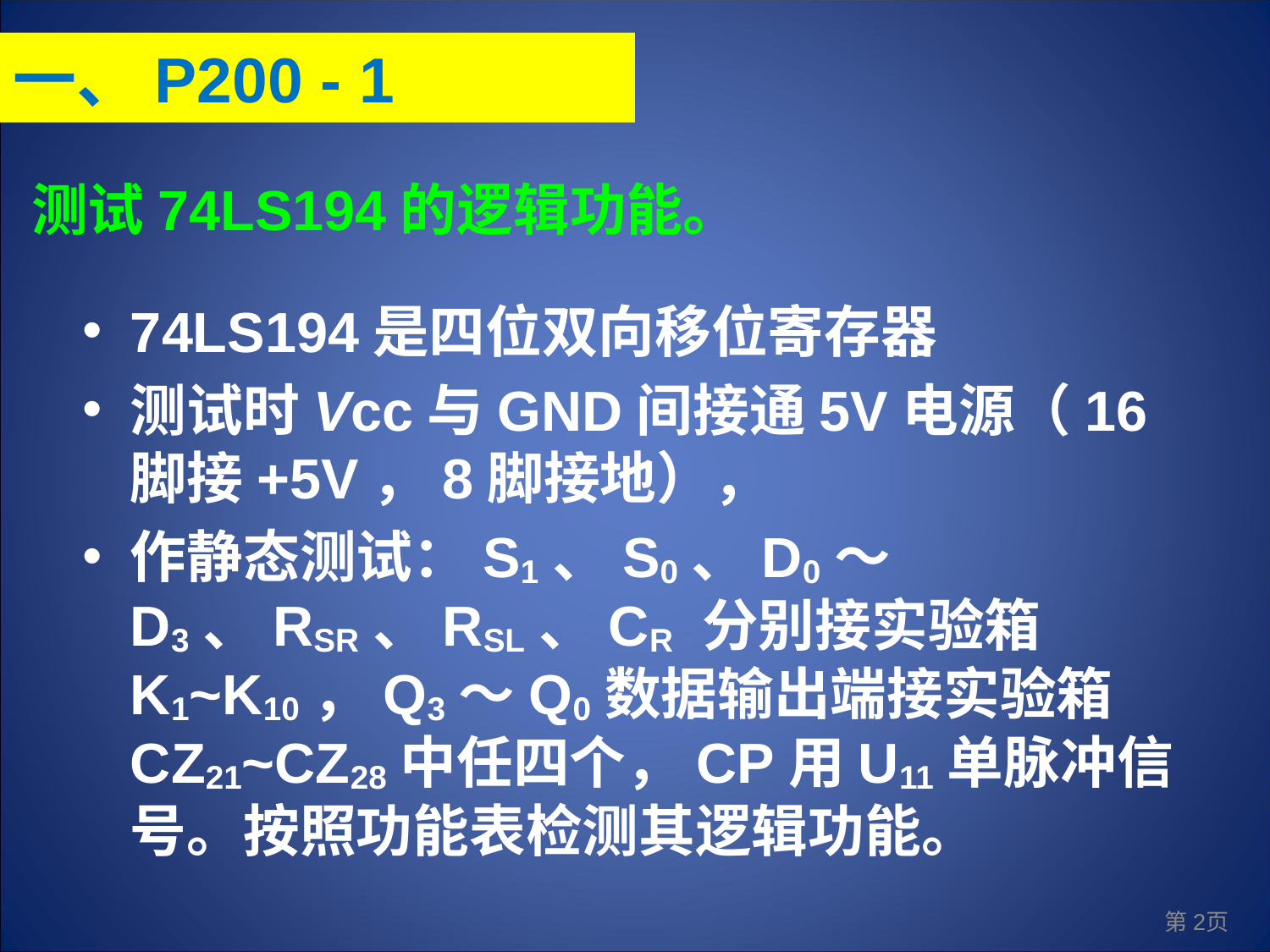

一、P200 - 1
测试74LS194的逻辑功能。
74LS194是四位双向移位寄存器
测试时Vcc与GND间接通5V电源（16脚接+5V，8脚接地），
作静态测试：S1、S0、D0～D3、RSR、RSL、CR 分别接实验箱K1~K10，Q3～Q0数据输出端接实验箱CZ21~CZ28中任四个，CP用U11单脉冲信号。按照功能表检测其逻辑功能。